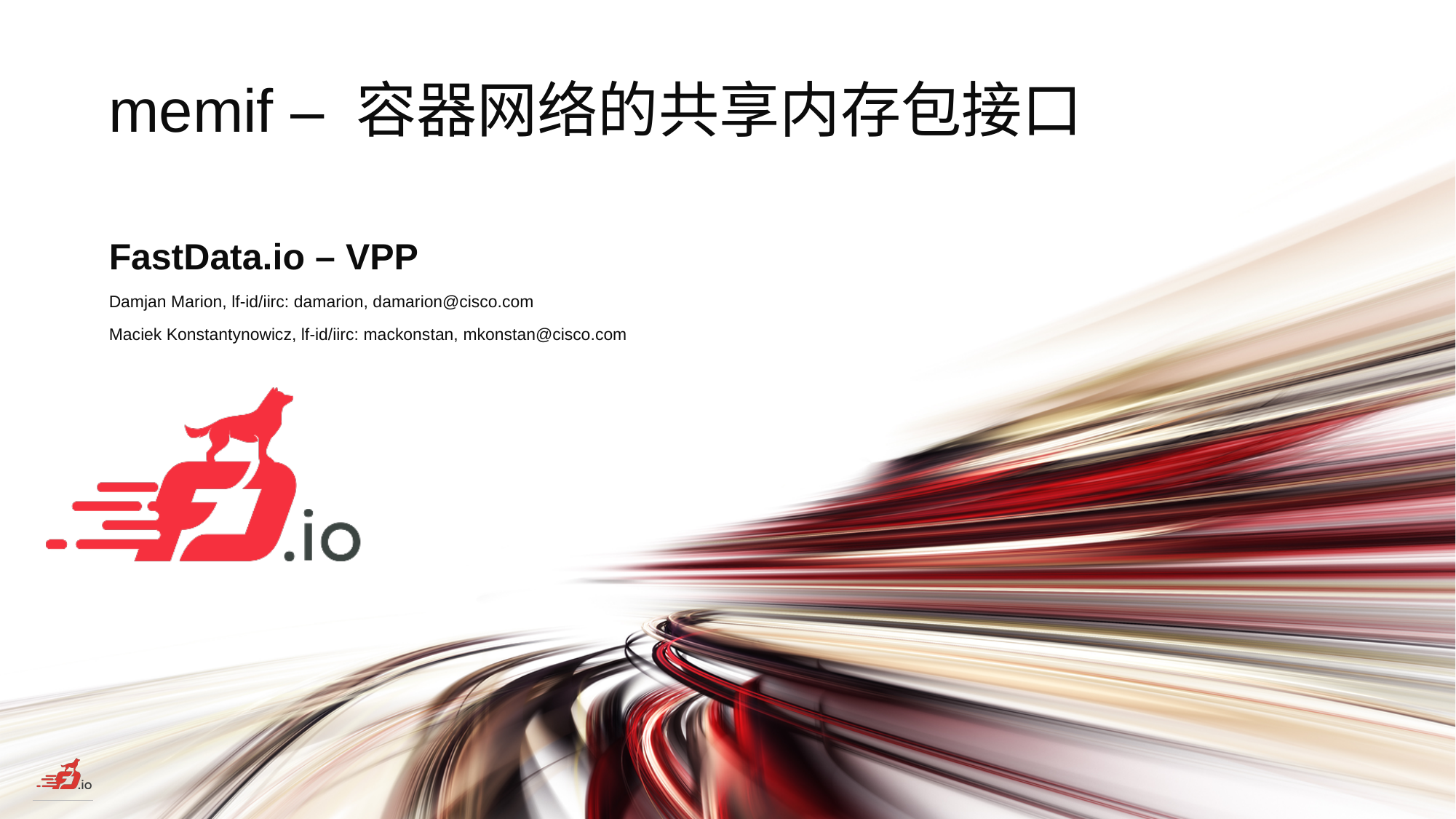

# memif – 容器网络的共享内存包接口
FastData.io – VPP
Damjan Marion, lf-id/iirc: damarion, damarion@cisco.com
Maciek Konstantynowicz, lf-id/iirc: mackonstan, mkonstan@cisco.com